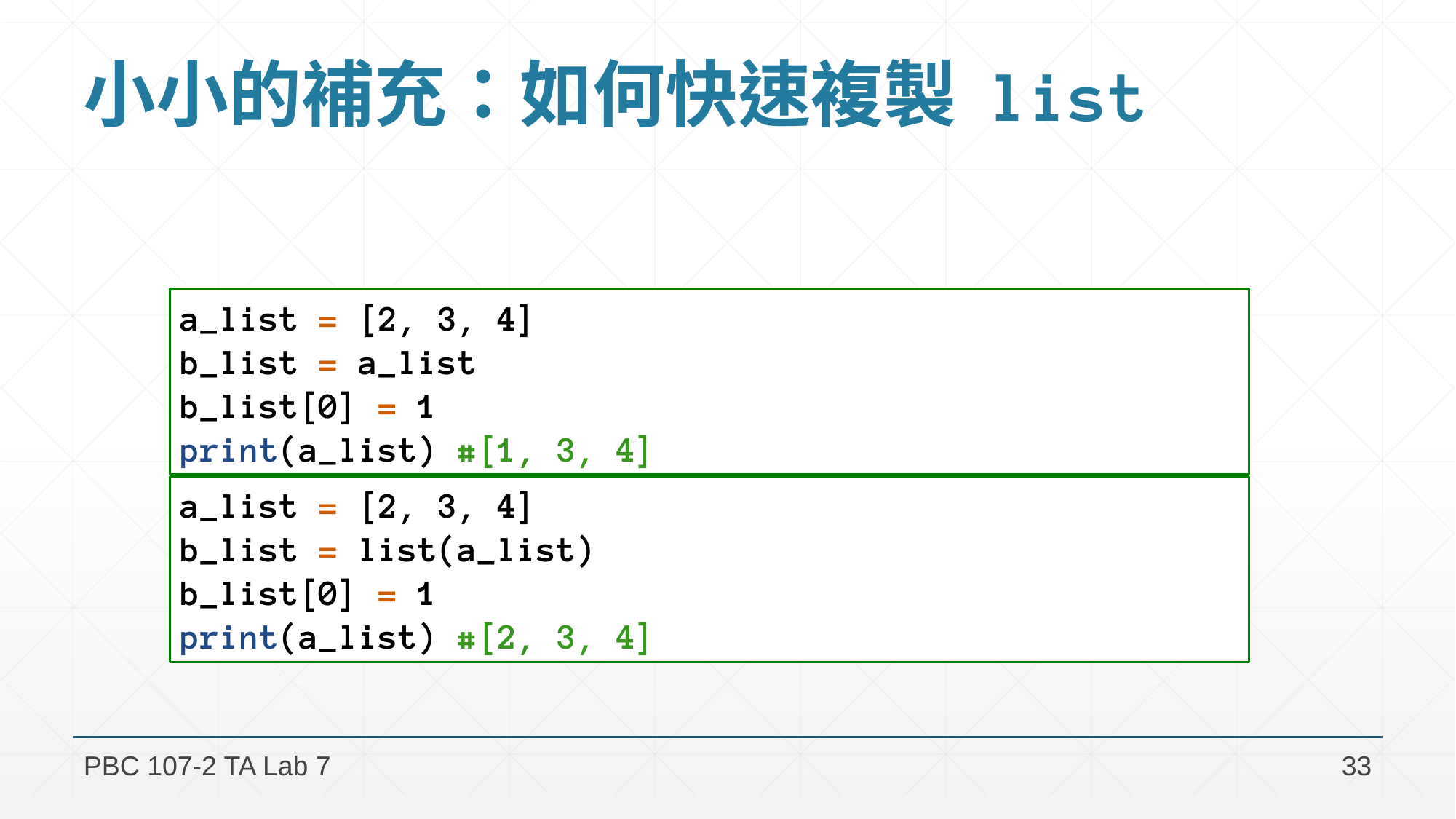

# 小小的補充：如何快速複製 list
a_list = [2, 3, 4]
b_list = a_list
b_list[0] = 1
print(a_list) #[1, 3, 4]
a_list = [2, 3, 4]
b_list = list(a_list)
b_list[0] = 1
print(a_list) #[2, 3, 4]
PBC 107-2 TA Lab 7
33